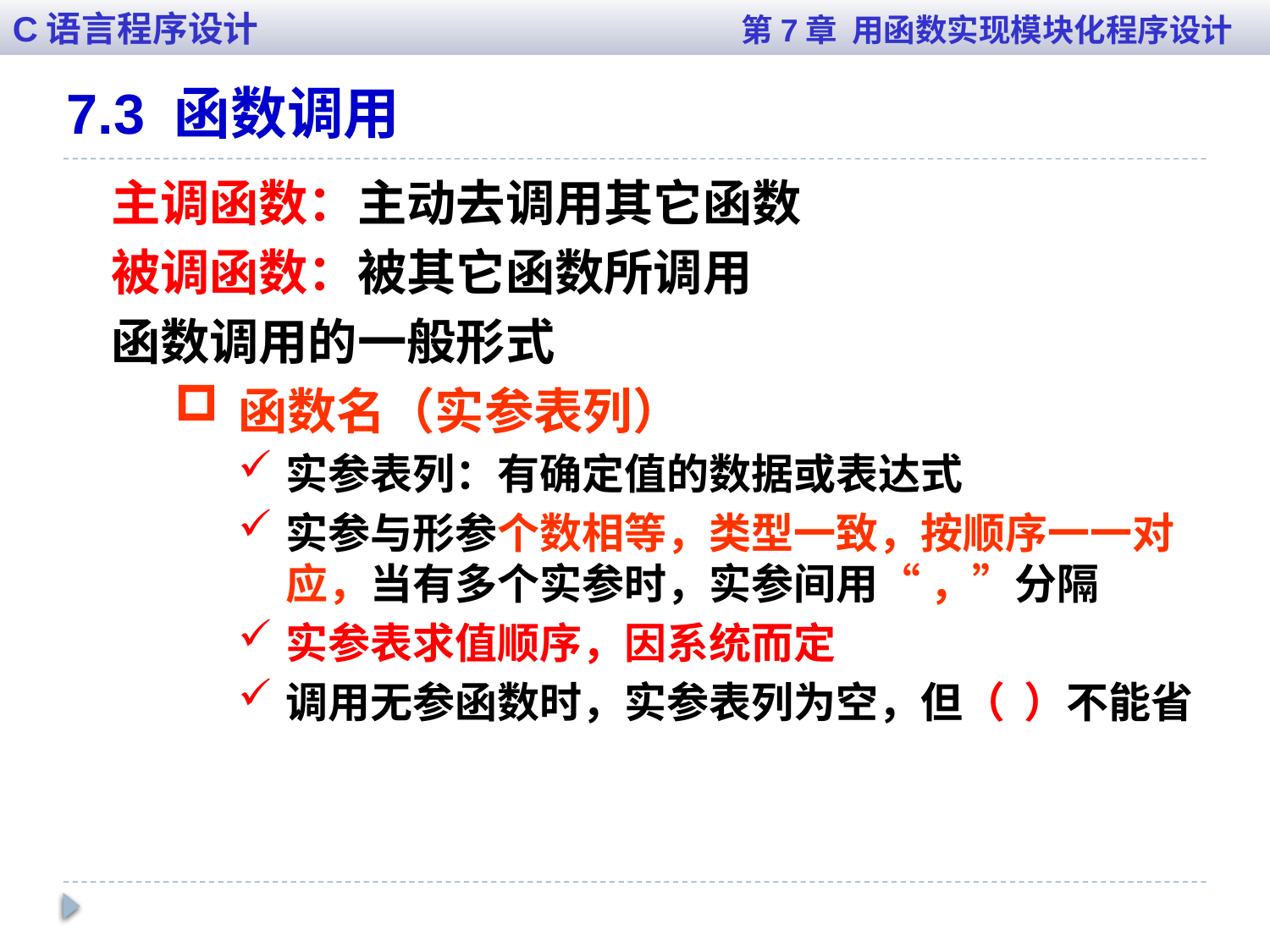

C语言程序设计                                                            第7章  用函数实现模块化程序设计
7.3 函数调用

主调函数：主动去调用其它函数
被调函数：被其它函数所调用
函数调用的一般形式
函数名（实参表列）
实参表列：有确定值的数据或表达式
实参与形参个数相等，类型一致，按顺序一一对应，当有多个实参时，实参间用“ ，”分隔
实参表求值顺序，因系统而定
调用无参函数时，实参表列为空，但（  ）不能省